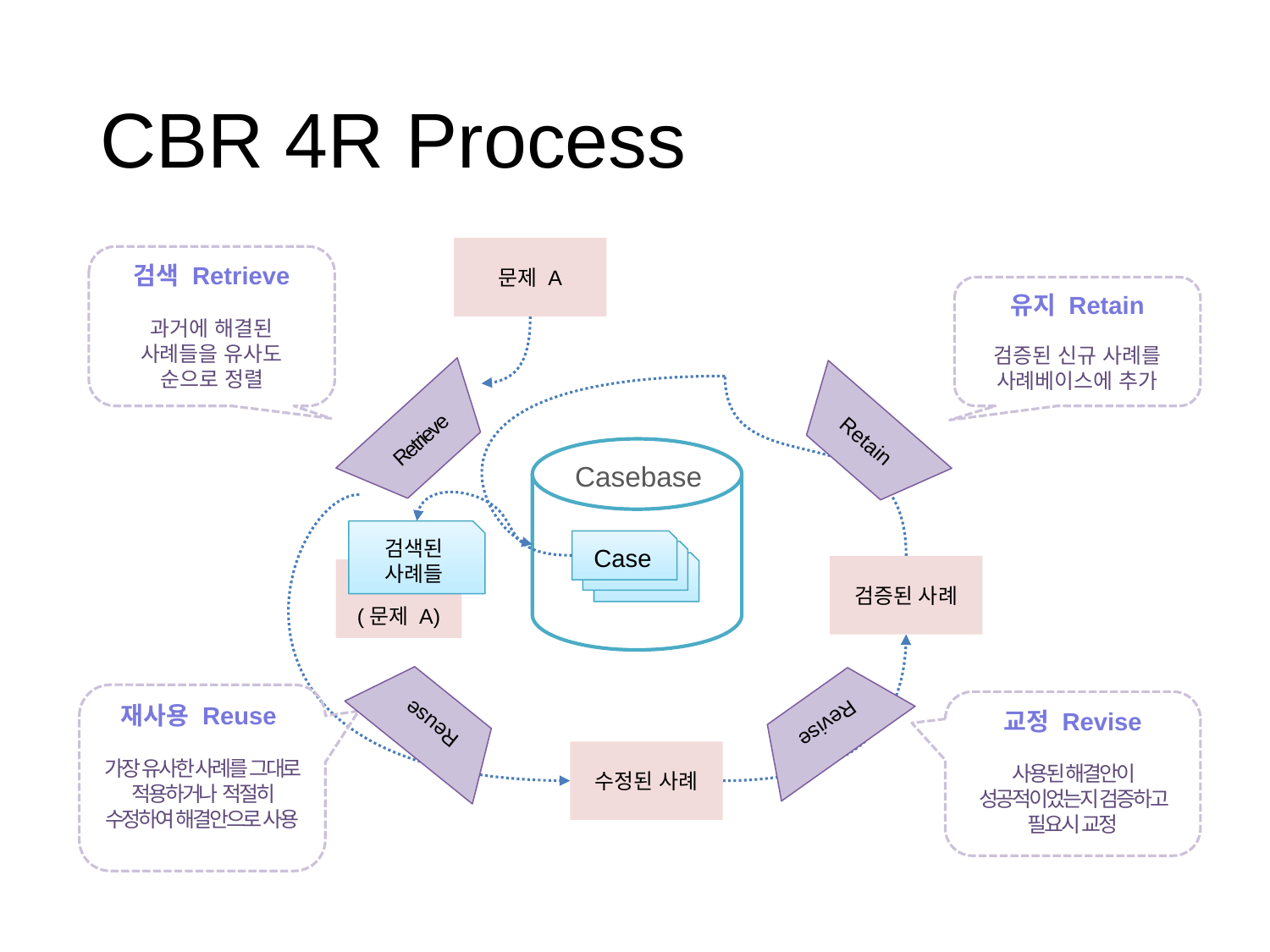

# CBR 4R Process
문제 A
검색 Retrieve

과거에 해결된 사례들을 유사도 순으로 정렬

유지 Retain

검증된 신규 사례를
사례베이스에 추가
Retrieve
Retain

Casebase
검색된
사례들
Case

검증된 사례

(문제 A)
재사용 Reuse

가장 유사한 사례를 그대로 적용하거나  적절히 수정하여 해결안으로 사용
Revise
Reuse
교정 Revise

사용된 해결안이 성공적이었는지 검증하고 필요시 교정
수정된 사례